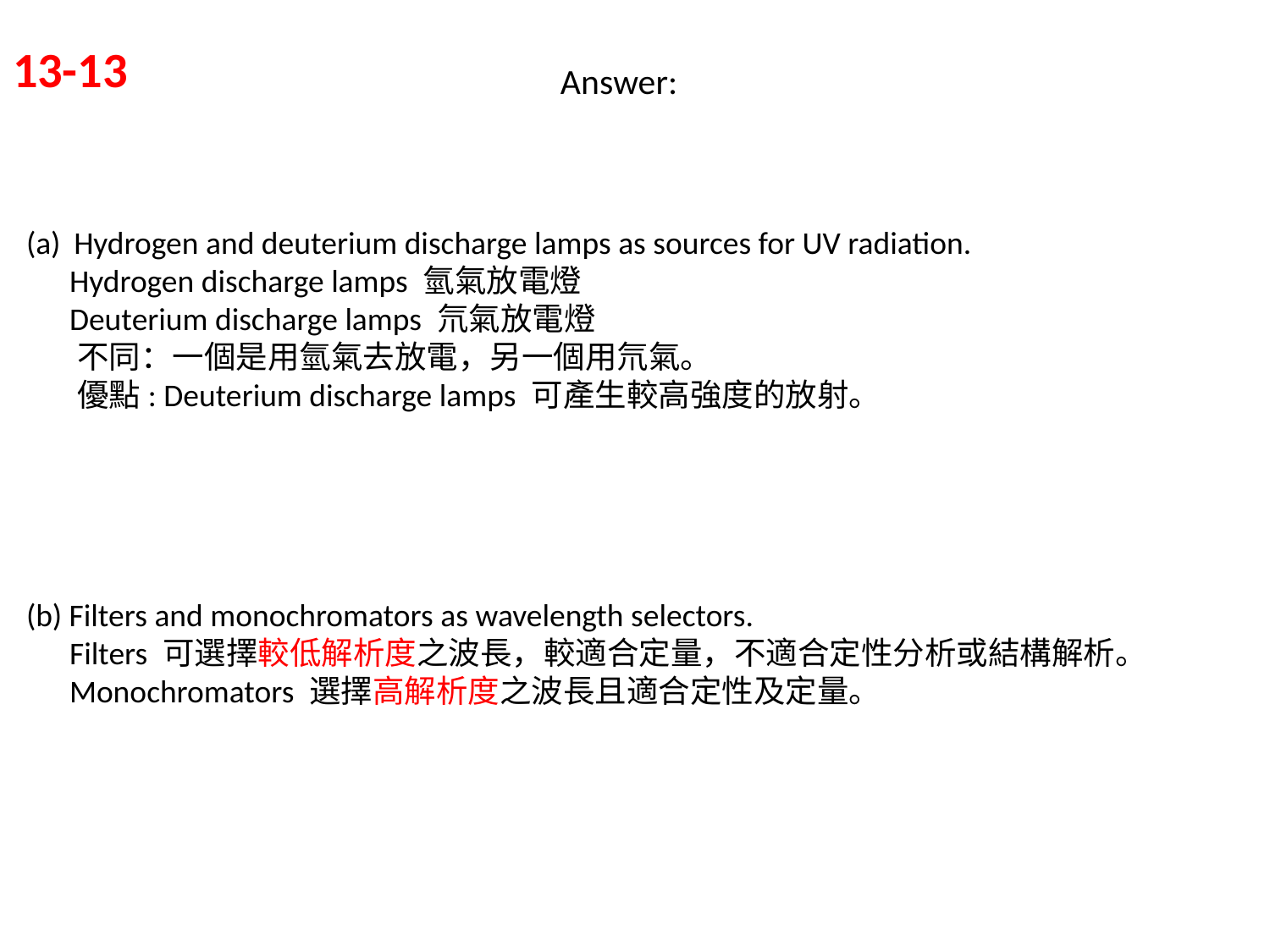

# 13-13
Answer:
Hydrogen and deuterium discharge lamps as sources for UV radiation.
      Hydrogen discharge lamps 氫氣放電燈
      Deuterium discharge lamps 氘氣放電燈
      不同：一個是用氫氣去放電，另一個用氘氣。
      優點: Deuterium discharge lamps 可產生較高強度的放射。
(b) Filters and monochromators as wavelength selectors.
      Filters 可選擇較低解析度之波長，較適合定量，不適合定性分析或結構解析。
      Monochromators 選擇高解析度之波長且適合定性及定量。